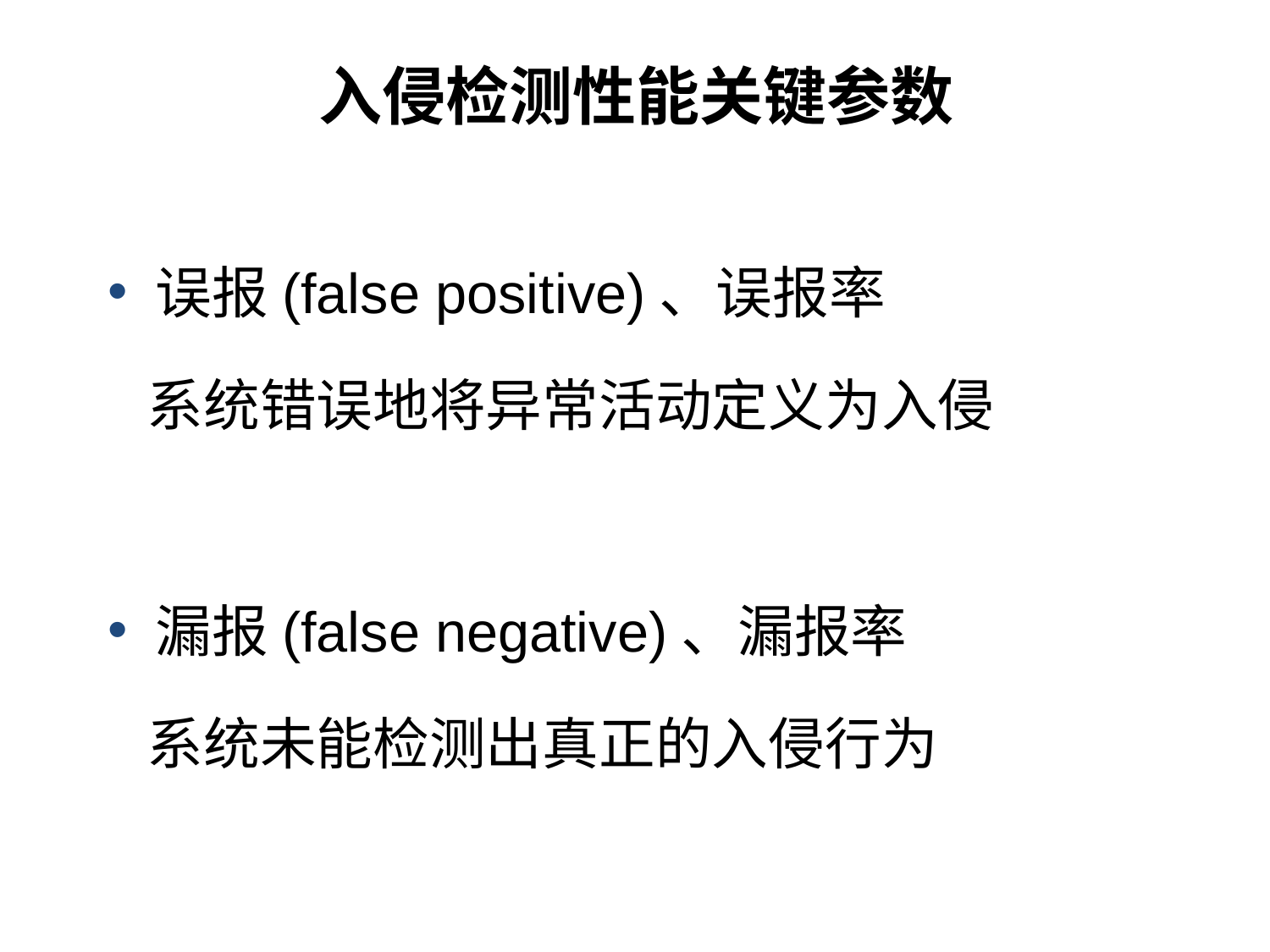

# 入侵检测性能关键参数
误报(false positive)、误报率
  系统错误地将异常活动定义为入侵

漏报(false negative)、漏报率
  系统未能检测出真正的入侵行为